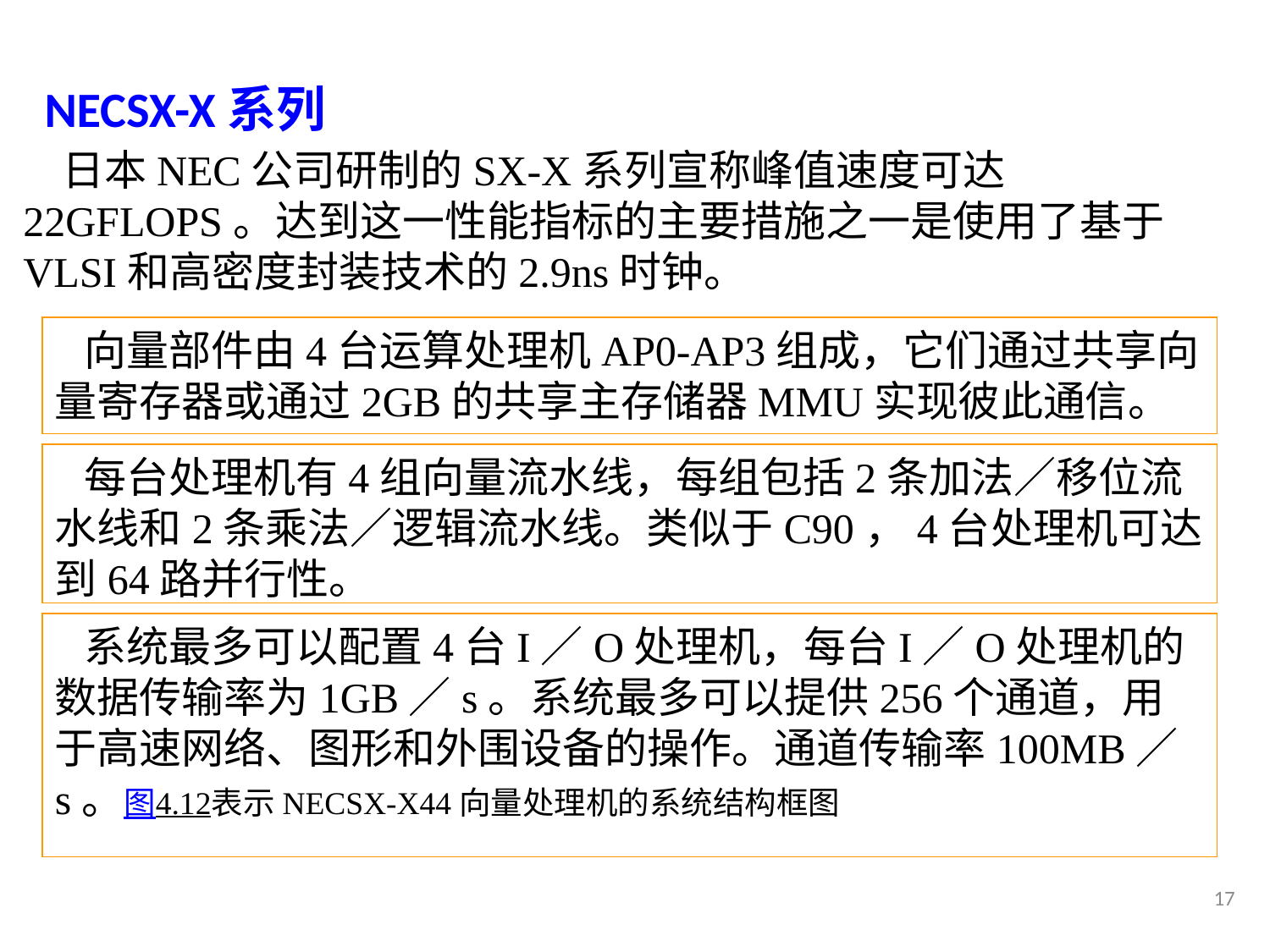

NECSX-X系列
   日本NEC公司研制的SX-X系列宣称峰值速度可达22GFLOPS。达到这一性能指标的主要措施之一是使用了基于VLSI和高密度封装技术的2.9ns时钟。
  向量部件由4台运算处理机AP0-AP3组成，它们通过共享向量寄存器或通过2GB的共享主存储器MMU实现彼此通信。
  每台处理机有4组向量流水线，每组包括2条加法／移位流水线和2条乘法／逻辑流水线。类似于C90，4台处理机可达到64路并行性。
  系统最多可以配置4台I／O处理机，每台I／O处理机的数据传输率为1GB／s。系统最多可以提供256个通道，用于高速网络、图形和外围设备的操作。通道传输率100MB／s。图4.12表示NECSX-X44向量处理机的系统结构框图
17